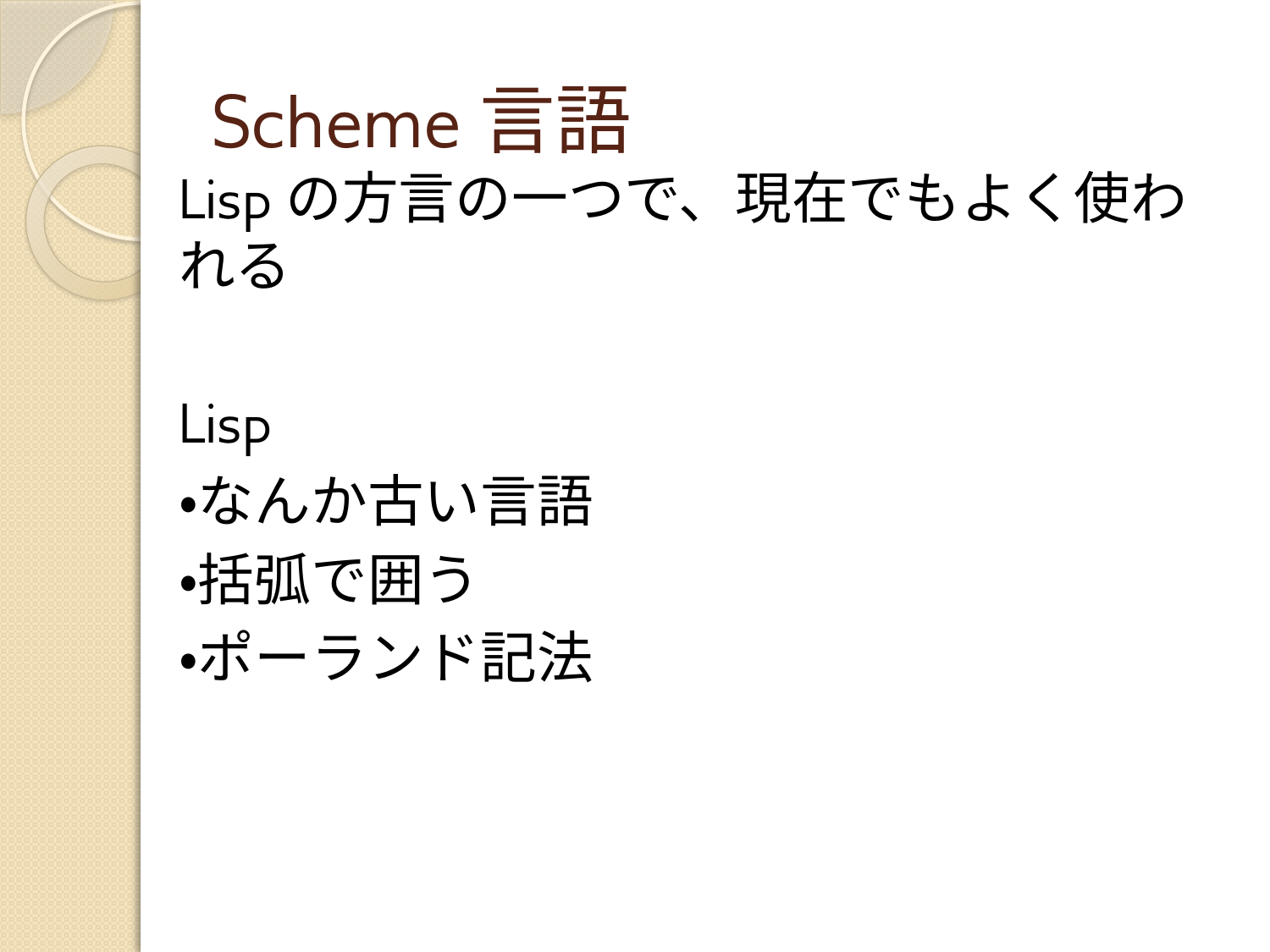

# Scheme言語
Lispの方言の一つで、現在でもよく使われる

Lisp
・なんか古い言語
・括弧で囲う
・ポーランド記法